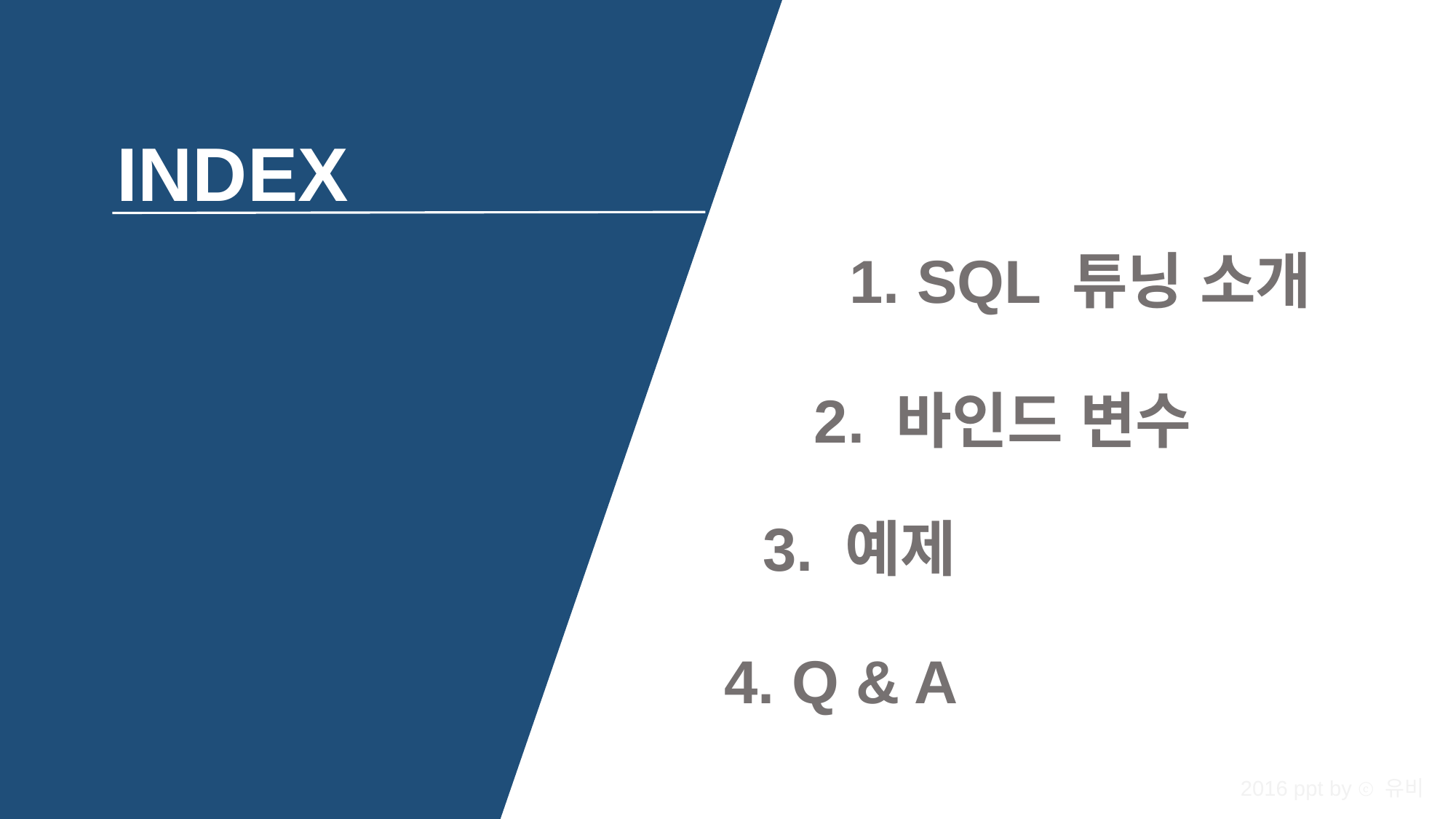

INDEX
1. SQL 튜닝 소개
2. 바인드 변수
3. 예제
4. Q & A
2016 ppt by ⓒ 유비